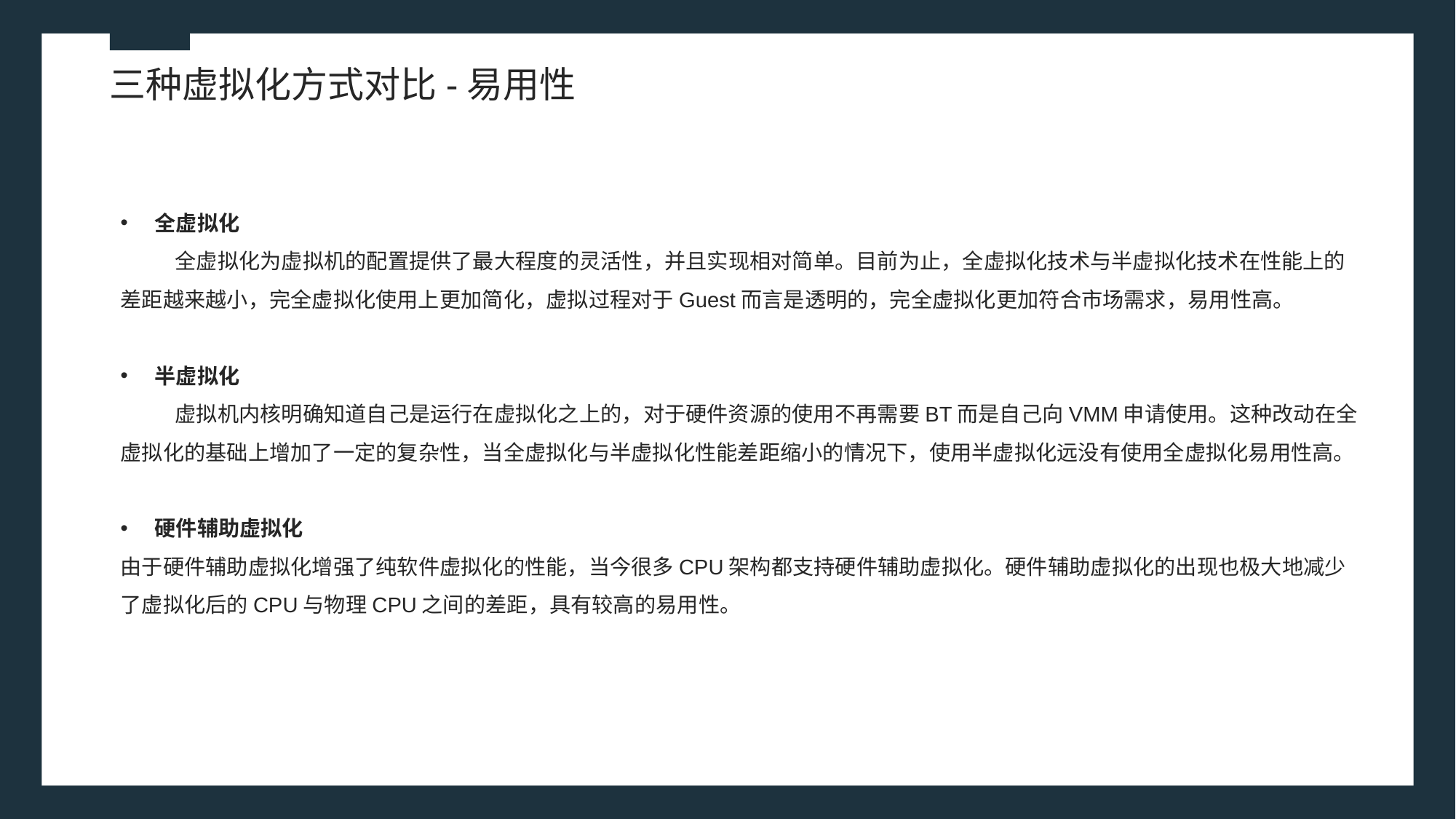

三种虚拟化方式对比-易用性
全虚拟化
全虚拟化为虚拟机的配置提供了最大程度的灵活性，并且实现相对简单。目前为止，全虚拟化技术与半虚拟化技术在性能上的差距越来越小，完全虚拟化使用上更加简化，虚拟过程对于Guest而言是透明的，完全虚拟化更加符合市场需求，易用性高。

半虚拟化
虚拟机内核明确知道自己是运行在虚拟化之上的，对于硬件资源的使用不再需要BT而是自己向VMM申请使用。这种改动在全虚拟化的基础上增加了一定的复杂性，当全虚拟化与半虚拟化性能差距缩小的情况下，使用半虚拟化远没有使用全虚拟化易用性高。

硬件辅助虚拟化
由于硬件辅助虚拟化增强了纯软件虚拟化的性能，当今很多CPU架构都支持硬件辅助虚拟化。硬件辅助虚拟化的出现也极大地减少了虚拟化后的CPU与物理CPU之间的差距，具有较高的易用性。